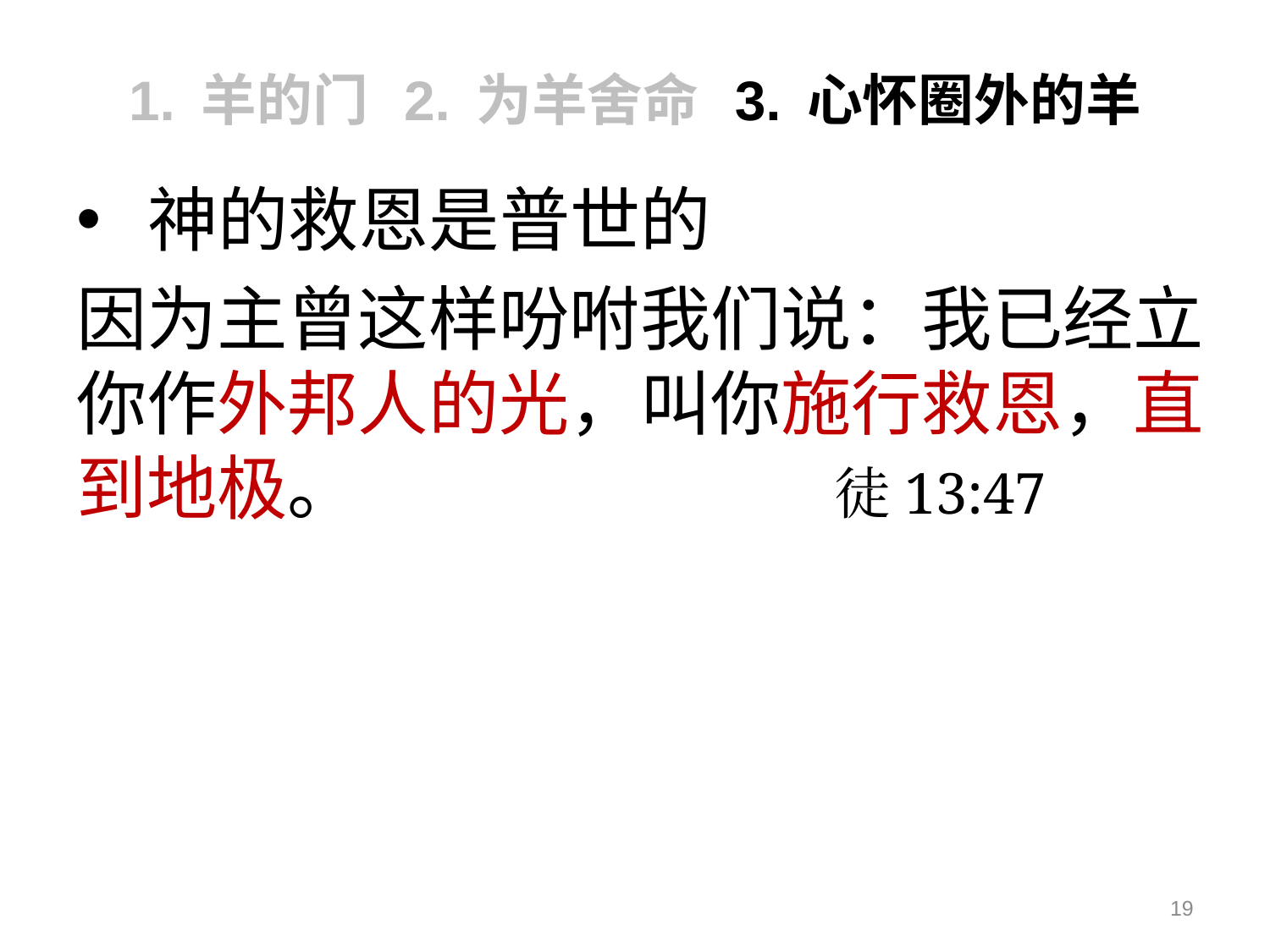

# 1. 羊的门  2. 为羊舍命  3. 心怀圈外的羊
神的救恩是普世的
因为主曾这样吩咐我们说：我已经立你作外邦人的光，叫你施行救恩，直到地极。                              徒13:47
19